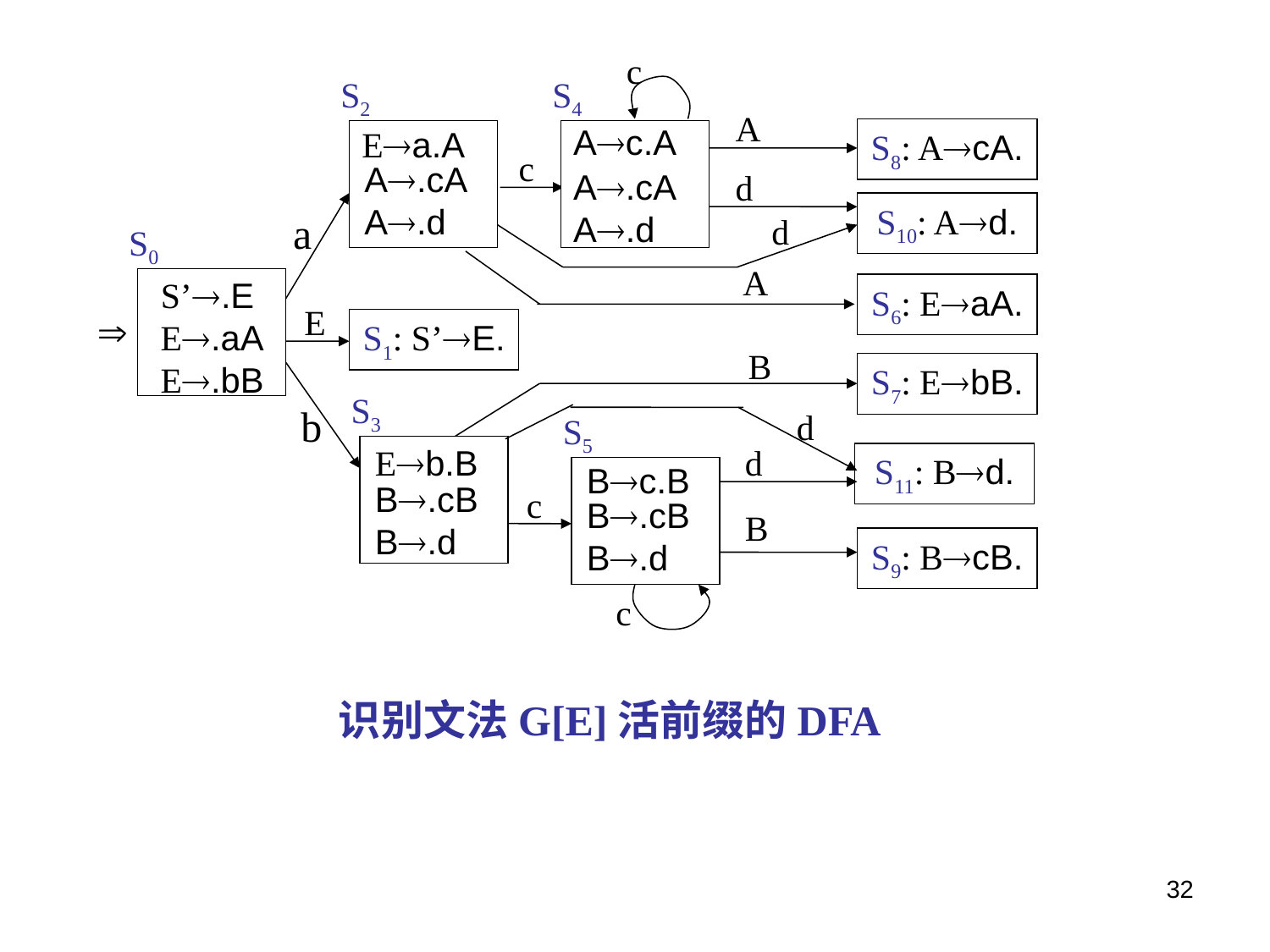

c

S2

S4

A

A→c.A
S8: A→cA.
c

A→.cA
A→.d
A→.cA
A→.d
d

a
S10: A→d.
S0

⇒

A

S’→.E
S6: E→aA.
E

E→.aA
E→.bB
S1: S’→E.
B

S7: E→bB.

b
S3

d

S5

E→b.B
d

S11: B→d.
B→c.B
B→.cB
B→.d
c

B→.cB
B→.d
B

S9: B→cB.
c

d

E→a.A
识别文法G[E]活前缀的DFA

32